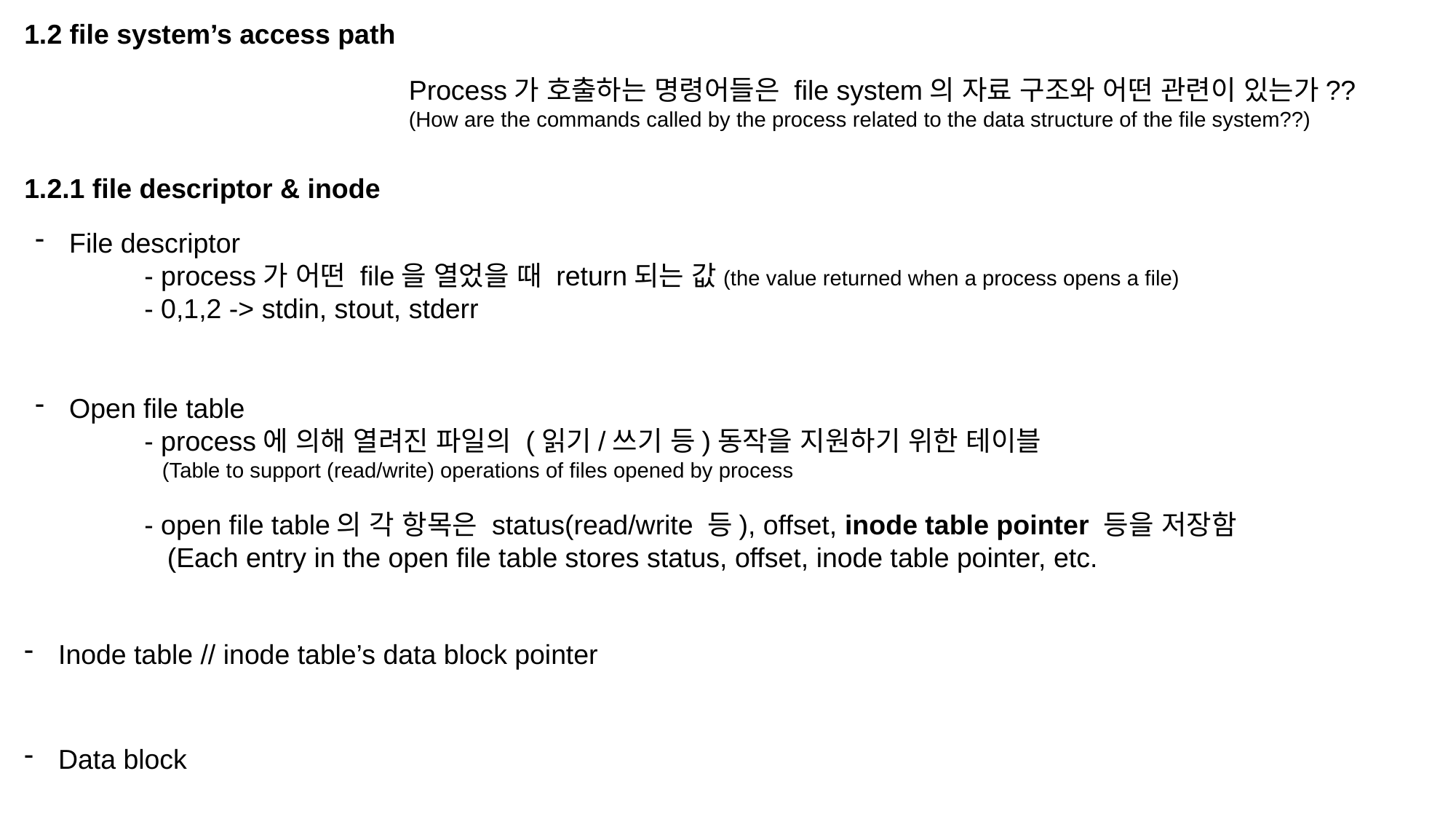

1.2 file system’s access path
Process가 호출하는 명령어들은 file system의 자료 구조와 어떤 관련이 있는가??
(How are the commands called by the process related to the data structure of the file system??)
1.2.1 file descriptor & inode

File descriptor
	- process가 어떤 file을 열었을 때 return되는 값(the value returned when a process opens a file)
	- 0,1,2 -> stdin, stout, stderr
Open file table
	- process에 의해 열려진 파일의 (읽기/쓰기 등)동작을 지원하기 위한 테이블
	   (Table to support (read/write) operations of files opened by process

	- open file table의 각 항목은 status(read/write 등), offset, inode table pointer 등을 저장함
	   (Each entry in the open file table stores status, offset, inode table pointer, etc.

Inode table // inode table’s data block pointer
Data block